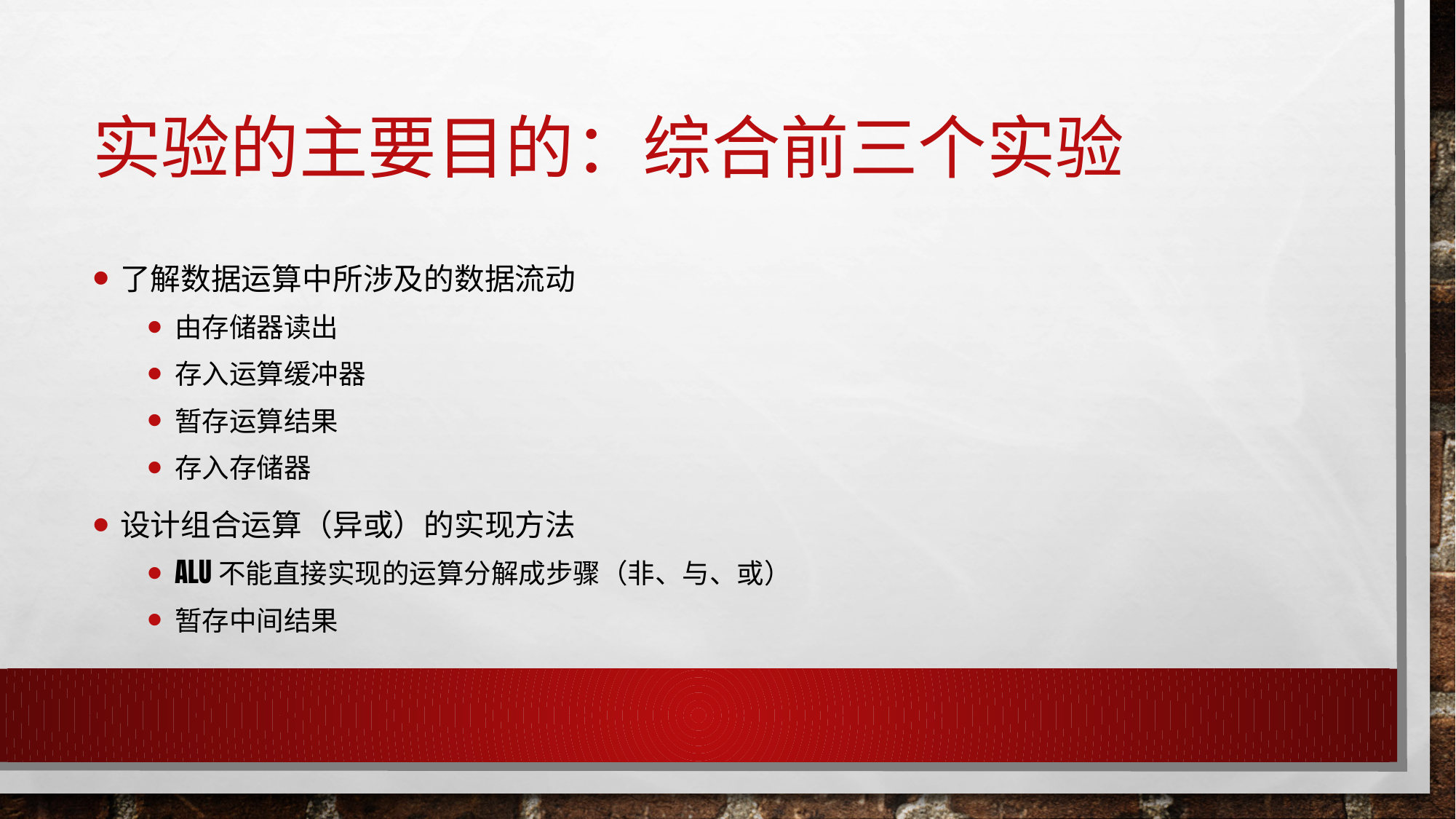

# 实验的主要目的：综合前三个实验
了解数据运算中所涉及的数据流动
由存储器读出
存入运算缓冲器
暂存运算结果
存入存储器
设计组合运算（异或）的实现方法
ALU不能直接实现的运算分解成步骤（非、与、或）
暂存中间结果